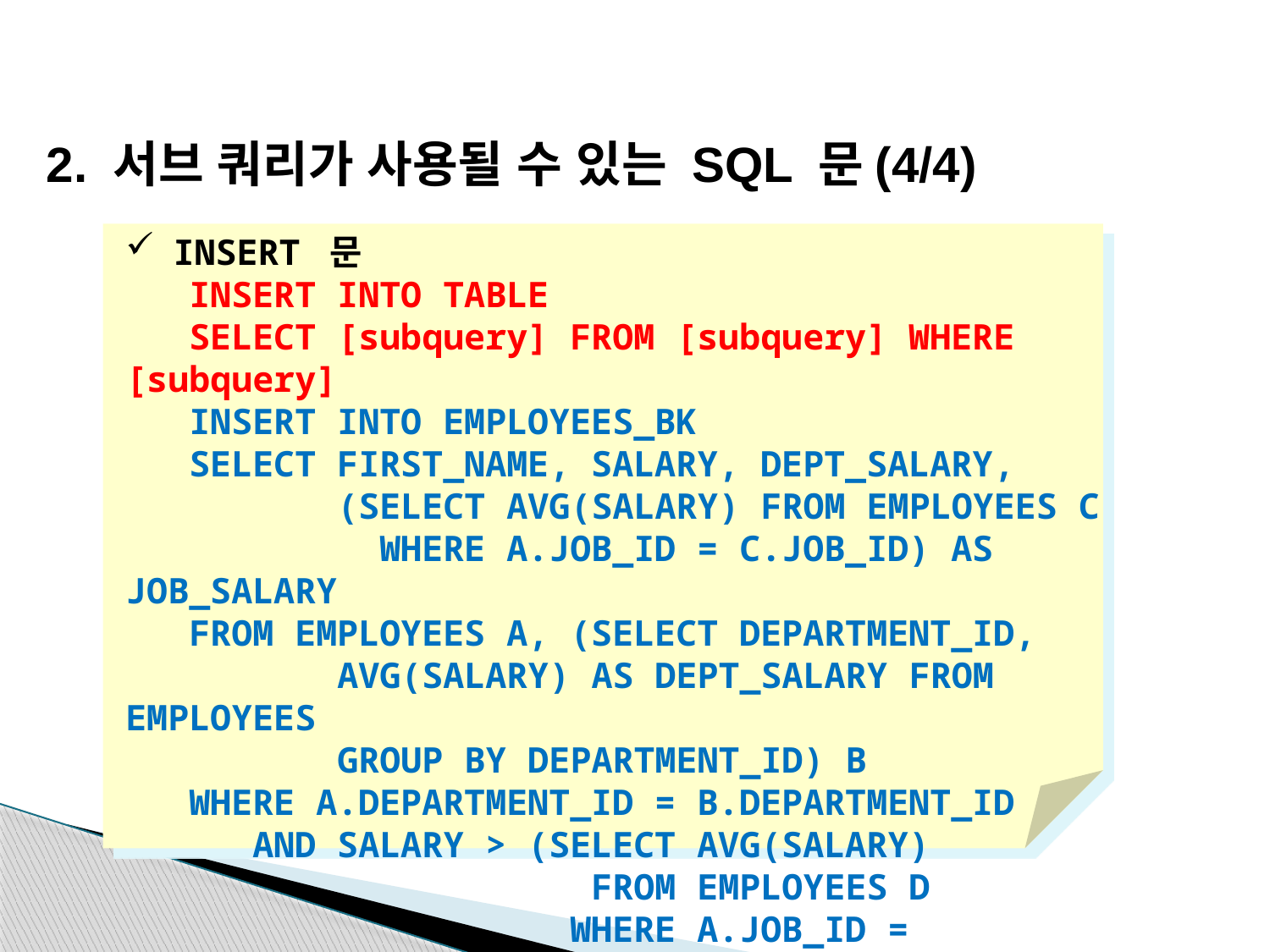

2. 서브 쿼리가 사용될 수 있는 SQL 문(4/4)
INSERT 문
   INSERT INTO TABLE
   SELECT [subquery] FROM [subquery] WHERE [subquery]
   INSERT INTO EMPLOYEES_BK
   SELECT FIRST_NAME, SALARY, DEPT_SALARY,
          (SELECT AVG(SALARY) FROM EMPLOYEES C
            WHERE A.JOB_ID = C.JOB_ID) AS JOB_SALARY
   FROM EMPLOYEES A, (SELECT DEPARTMENT_ID,
          AVG(SALARY) AS DEPT_SALARY FROM EMPLOYEES
          GROUP BY DEPARTMENT_ID) B
   WHERE A.DEPARTMENT_ID = B.DEPARTMENT_ID
      AND SALARY > (SELECT AVG(SALARY)
                      FROM EMPLOYEES D
                     WHERE A.JOB_ID = D.JOB_ID);